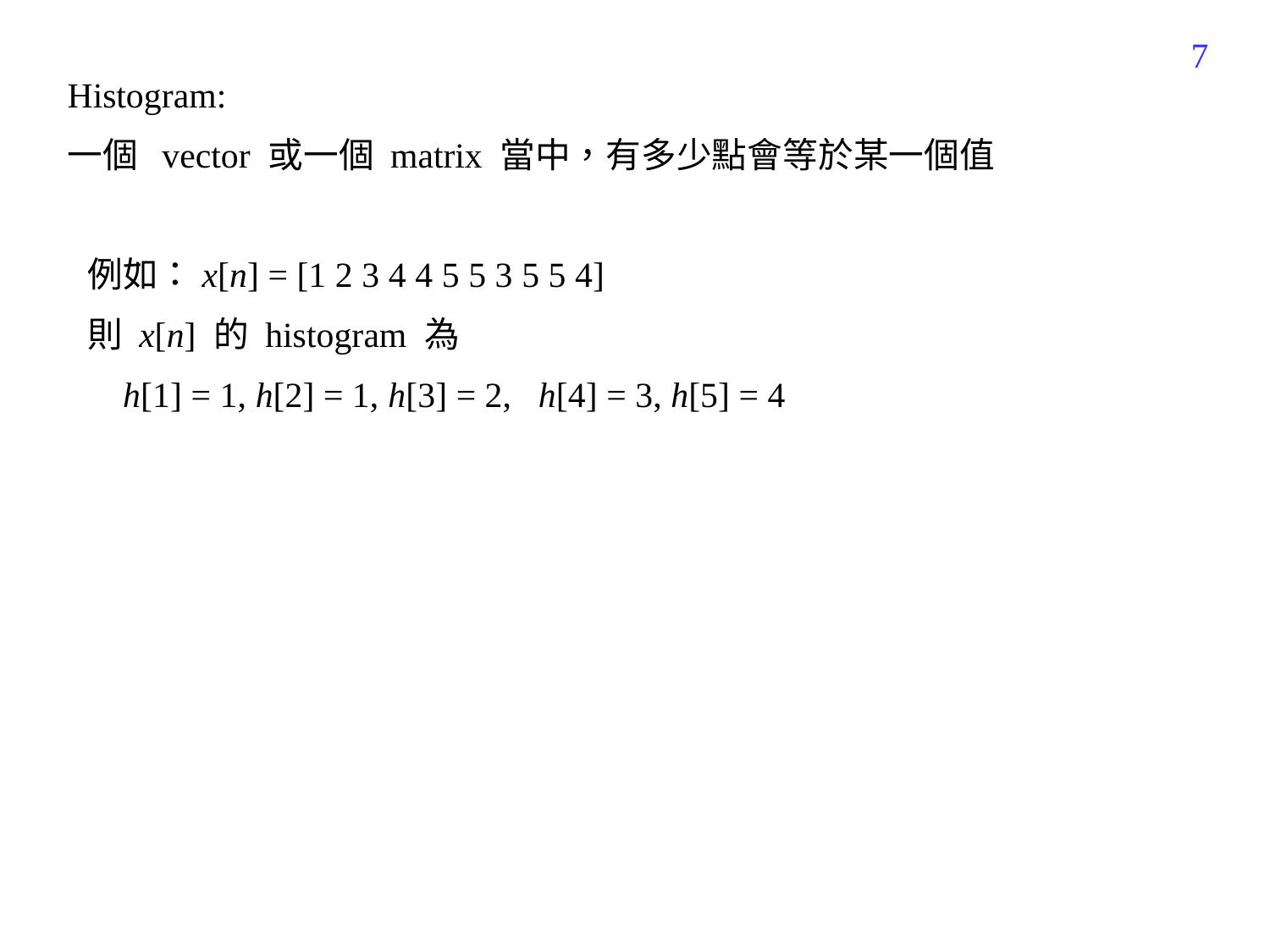

7
Histogram:
一個  vector 或一個 matrix 當中，有多少點會等於某一個值
例如：x[n] = [1 2 3 4 4 5 5 3 5 5 4]
則 x[n] 的 histogram 為
    h[1] = 1, h[2] = 1, h[3] = 2,   h[4] = 3, h[5] = 4